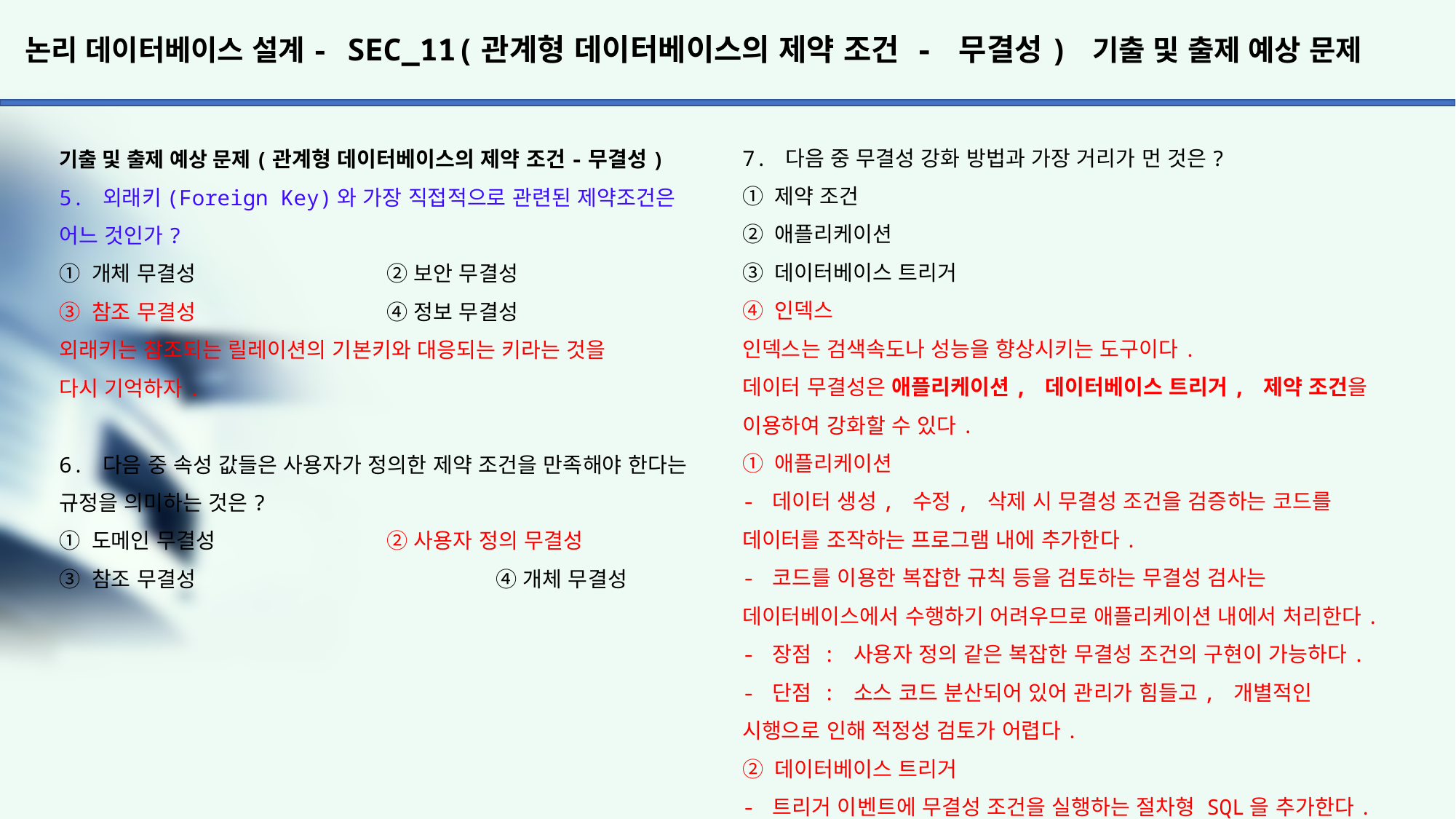

# 논리 데이터베이스 설계- SEC_11(관계형 데이터베이스의 제약 조건 - 무결성) 기출 및 출제 예상 문제
7. 다음 중 무결성 강화 방법과 가장 거리가 먼 것은?
① 제약 조건
② 애플리케이션
③ 데이터베이스 트리거
④ 인덱스
인덱스는 검색속도나 성능을 향상시키는 도구이다.
데이터 무결성은 애플리케이션, 데이터베이스 트리거, 제약 조건을
이용하여 강화할 수 있다.
① 애플리케이션
- 데이터 생성, 수정, 삭제 시 무결성 조건을 검증하는 코드를
데이터를 조작하는 프로그램 내에 추가한다.
- 코드를 이용한 복잡한 규칙 등을 검토하는 무결성 검사는
데이터베이스에서 수행하기 어려우므로 애플리케이션 내에서 처리한다.
- 장점 : 사용자 정의 같은 복잡한 무결성 조건의 구현이 가능하다.
- 단점 : 소스 코드 분산되어 있어 관리가 힘들고, 개별적인
시행으로 인해 적정성 검토가 어렵다.
② 데이터베이스 트리거
- 트리거 이벤트에 무결성 조건을 실행하는 절차형 SQL을 추가한다.
- 장점 : 통합 관리가 가능하고, 복잡한 요구 조건의 구현이 가능하다.
- 단점 : 운영 중 변경이 어렵고, 사용상 주의가 필요하다.
③ 제약 조건
- 데이터베이스에 제약 조건을 설정하여 무결성을 유지한다.
- 장점 : 통합 관리 가능, 간단한 선언으로 구현 가능, 변경 용이,
오류 데이터 발생 방지 등이 있다.
- 단점 : 복잡한 제약 조건의 구현과 예외적인 처리가 불가능하다.
8. 데이터베이스의 무결성 규정(Integrity Rule)과 관련한 설명으로 틀린 것은?
① 무결성 규정에는 데이터가 만족해야 될 제약 조건, 규정을 참조할 때 사용하는 식별자 등의 요소가 포함될 수 있다.
② 무결성 규정의 대상으로는 도메인, 키, 종속성 등이 있다.
③ 정식으로 허가 받은 사용자가 아닌 불법적인 사용자에 의한 갱신 으로부터 데이터베이스를 보호하기 위한 규정이다.
④ 릴레이션 무결성 규정(Relation Integrity Rules)은 릴레이션을 조작하는 과정에서의 의미적 관계(Semantic Relationship)를 명세한 것이다.
허가 받은 사용자만 갱신할 수 있다는 설명은 데이터베이스의 무결성
규정이 아니라 소프트웨어 개발 시 충족시켜야 할 보안 요소인 무결성
에 대한 설명이다.
기출 및 출제 예상 문제(관계형 데이터베이스의 제약 조건-무결성)
5. 외래키(Foreign Key)와 가장 직접적으로 관련된 제약조건은
어느 것인가?
① 개체 무결성		② 보안 무결성
③ 참조 무결성		④ 정보 무결성
외래키는 참조되는 릴레이션의 기본키와 대응되는 키라는 것을
다시 기억하자.

6. 다음 중 속성 값들은 사용자가 정의한 제약 조건을 만족해야 한다는 규정을 의미하는 것은?
① 도메인 무결성		② 사용자 정의 무결성
③ 참조 무결성			④ 개체 무결성